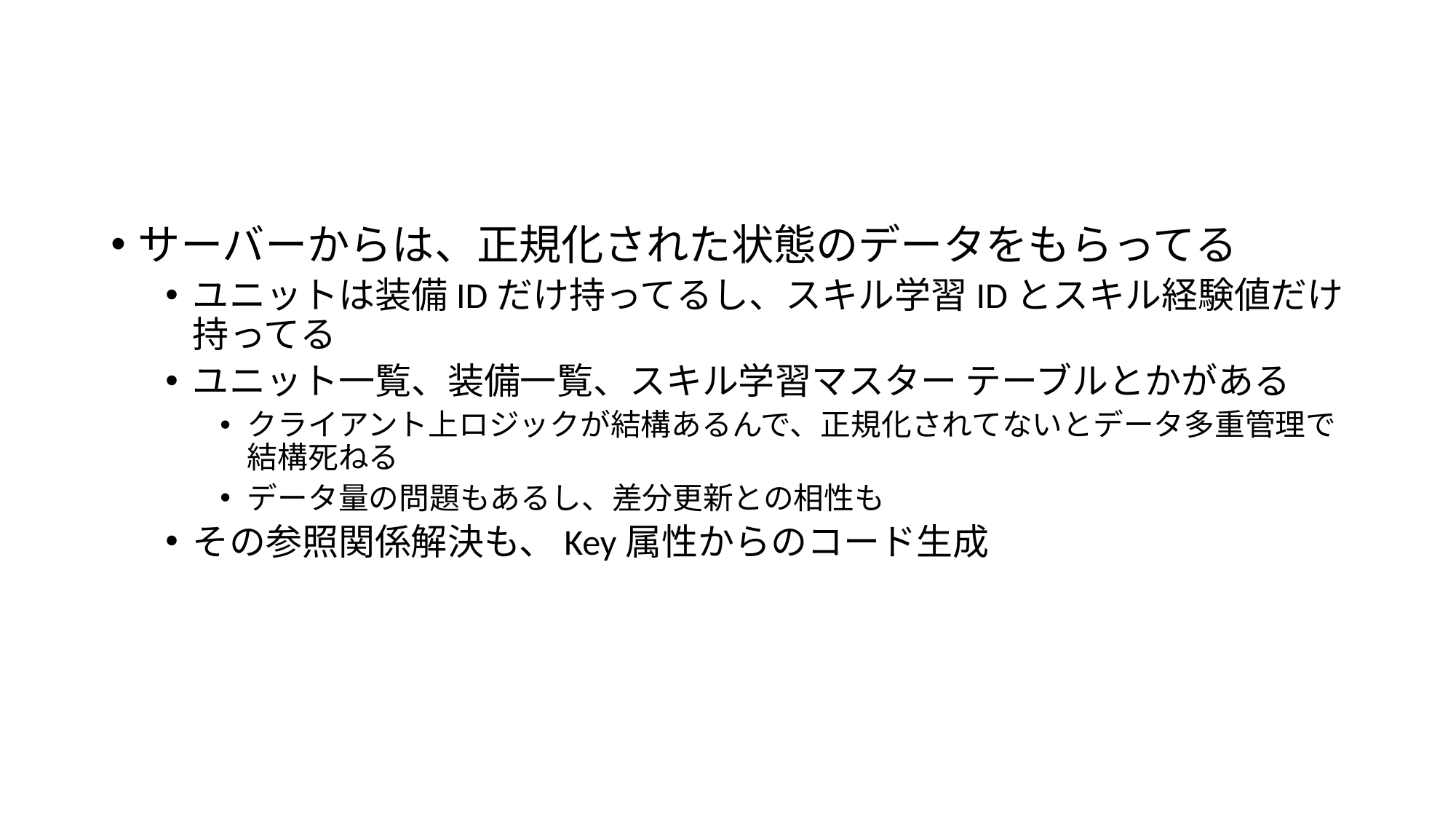

#
サーバーからは、正規化された状態のデータをもらってる
ユニットは装備IDだけ持ってるし、スキル学習IDとスキル経験値だけ持ってる
ユニット一覧、装備一覧、スキル学習マスター テーブルとかがある
クライアント上ロジックが結構あるんで、正規化されてないとデータ多重管理で結構死ねる
データ量の問題もあるし、差分更新との相性も
その参照関係解決も、Key属性からのコード生成